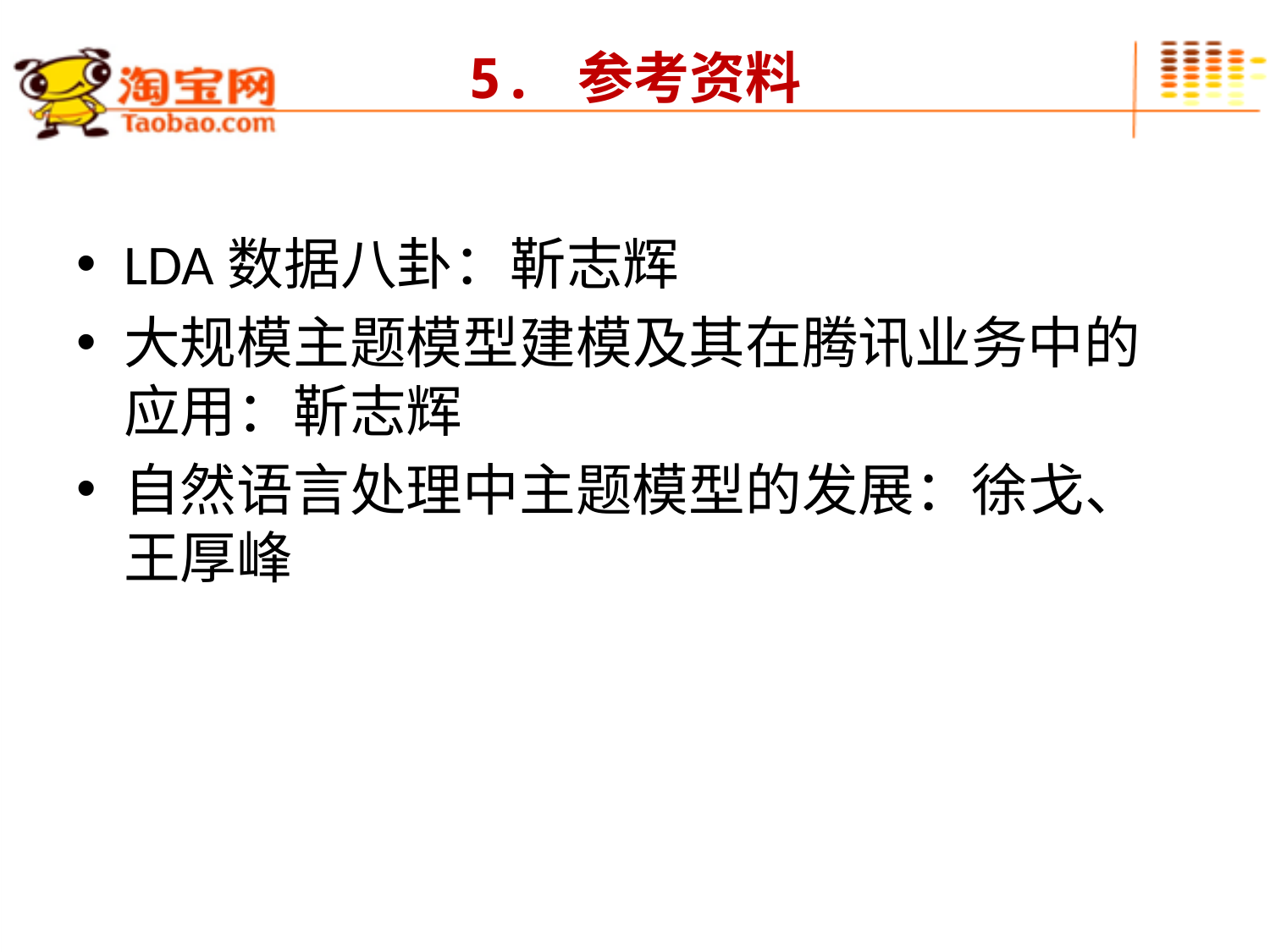

# 5. 参考资料
LDA数据八卦：靳志辉
大规模主题模型建模及其在腾讯业务中的应用：靳志辉
自然语言处理中主题模型的发展：徐戈、王厚峰